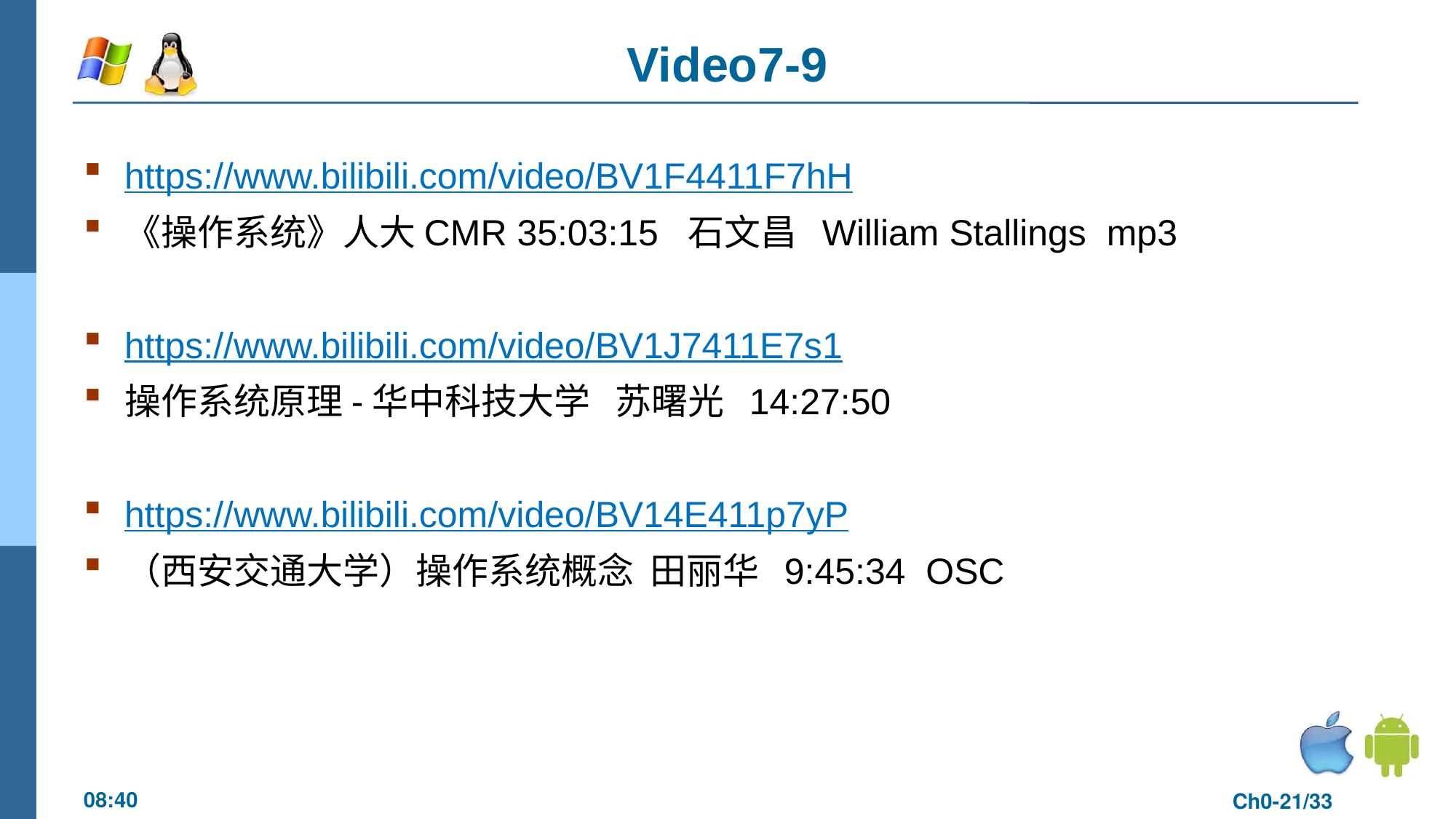

# Video7-9
https://www.bilibili.com/video/BV1F4411F7hH
《操作系统》人大CMR 35:03:15  石文昌  William Stallings  mp3

https://www.bilibili.com/video/BV1J7411E7s1
操作系统原理-华中科技大学   苏曙光  14:27:50

https://www.bilibili.com/video/BV14E411p7yP
（西安交通大学）操作系统概念  田丽华  9:45:34  OSC